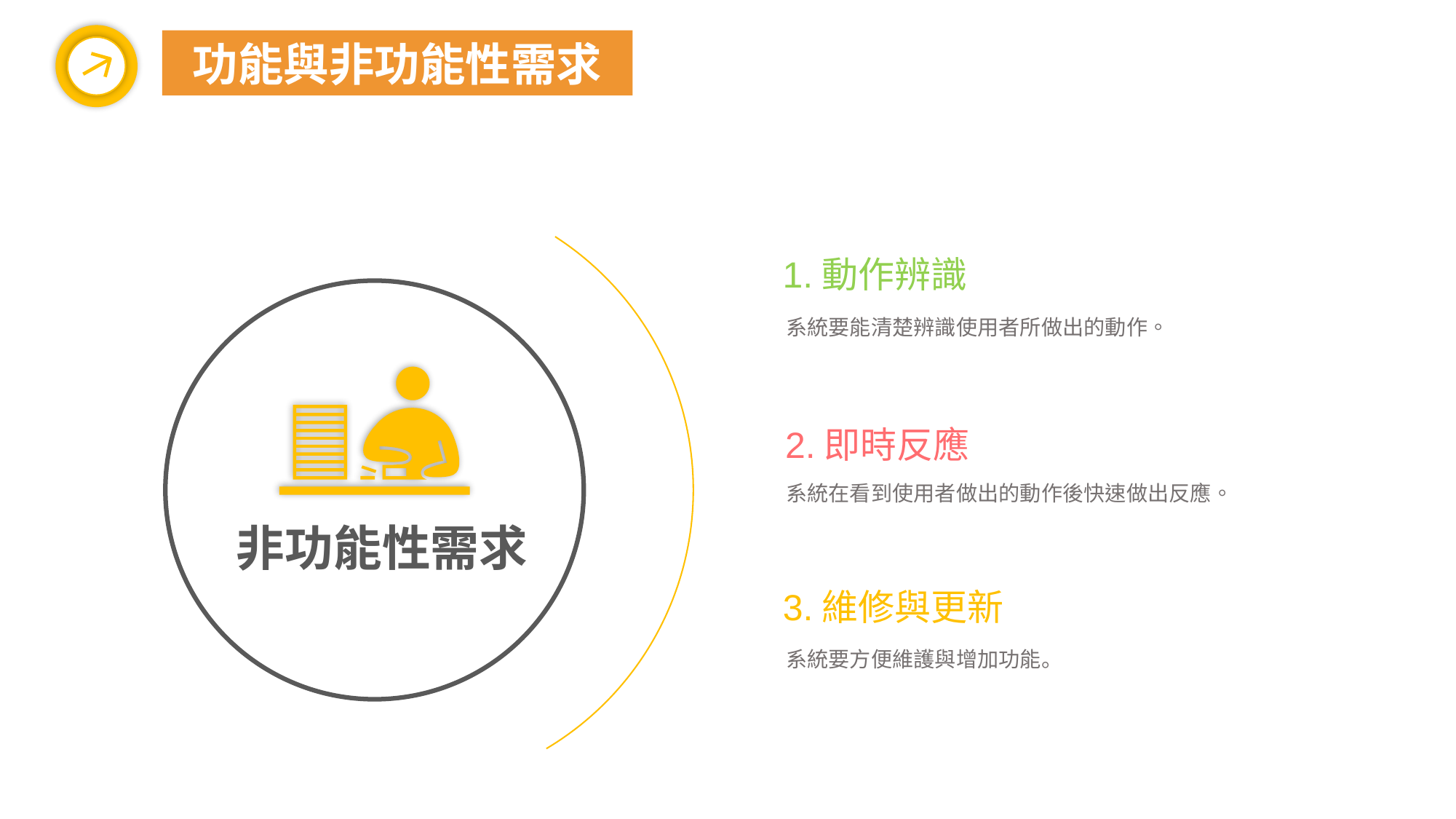

功能與非功能性需求

1.動作辨識
系統要能清楚辨識使用者所做出的動作。

2.即時反應
系統在看到使用者做出的動作後快速做出反應。
非功能性需求
3.維修與更新
系統要方便維護與增加功能。